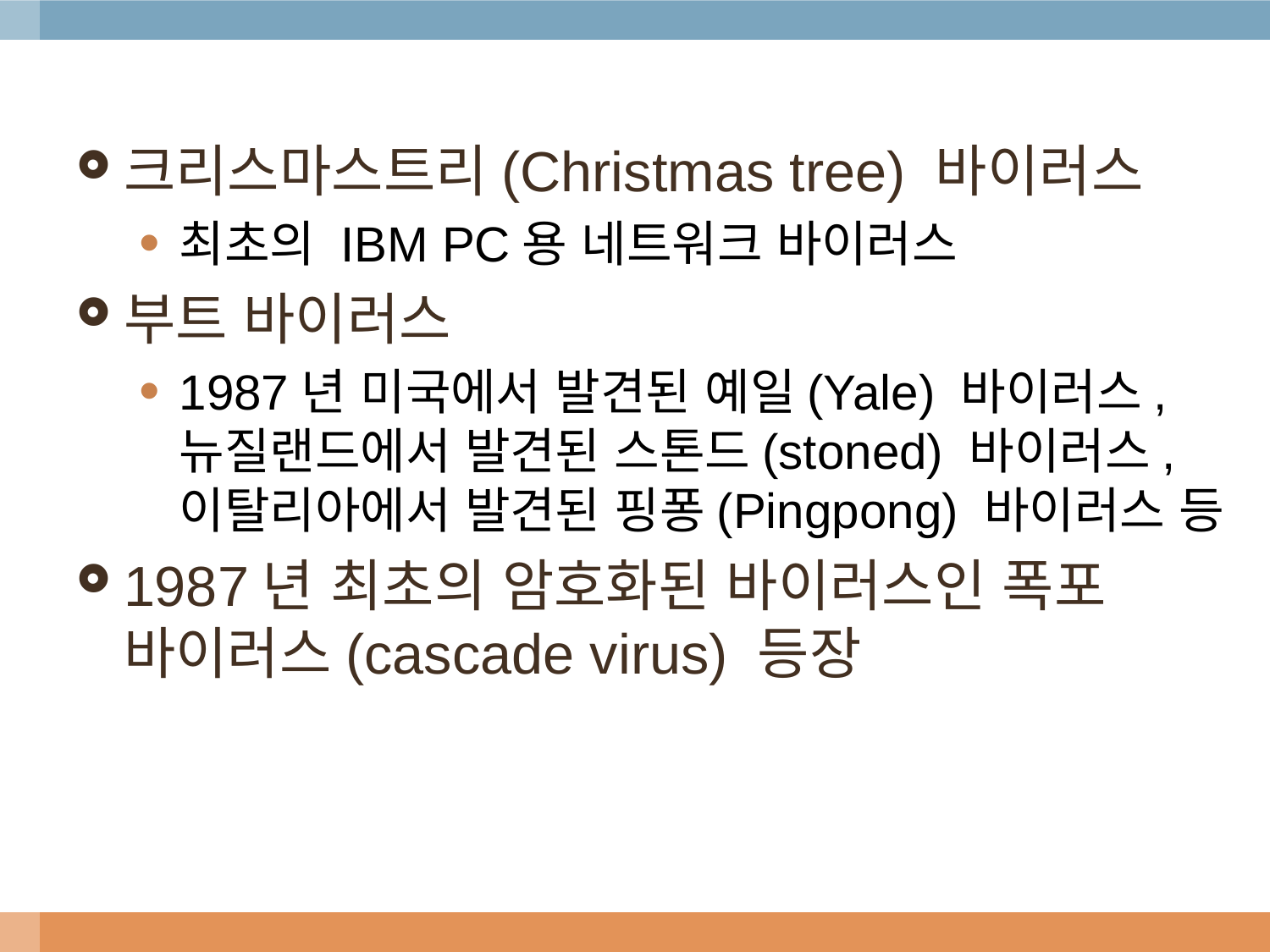

크리스마스트리(Christmas tree) 바이러스
최초의 IBM PC용 네트워크 바이러스
부트 바이러스
1987년 미국에서 발견된 예일(Yale) 바이러스, 뉴질랜드에서 발견된 스톤드(stoned) 바이러스, 이탈리아에서 발견된 핑퐁(Pingpong) 바이러스 등
1987년 최초의 암호화된 바이러스인 폭포 바이러스(cascade virus) 등장